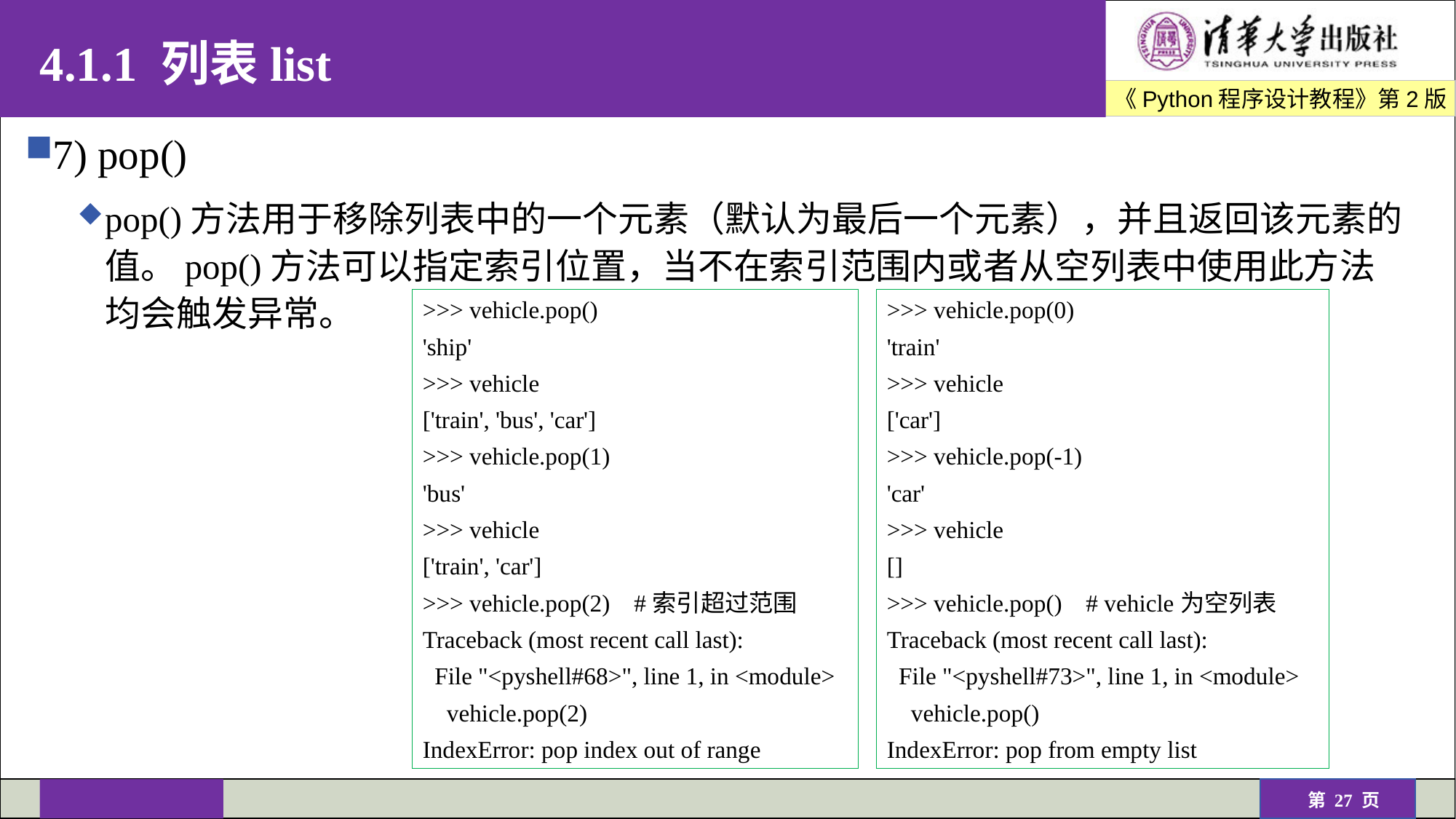

# 4.1.1 列表list
7) pop()
pop()方法用于移除列表中的一个元素（默认为最后一个元素），并且返回该元素的值。pop()方法可以指定索引位置，当不在索引范围内或者从空列表中使用此方法均会触发异常。
>>> vehicle.pop()
'ship'
>>> vehicle
['train', 'bus', 'car']
>>> vehicle.pop(1)
'bus'
>>> vehicle
['train', 'car']
>>> vehicle.pop(2)    #索引超过范围
Traceback (most recent call last):
  File "<pyshell#68>", line 1, in <module>
    vehicle.pop(2)
IndexError: pop index out of range
>>> vehicle.pop(0)
'train'
>>> vehicle
['car']
>>> vehicle.pop(-1)
'car'
>>> vehicle
[]
>>> vehicle.pop()    # vehicle为空列表
Traceback (most recent call last):
  File "<pyshell#73>", line 1, in <module>
    vehicle.pop()
IndexError: pop from empty list